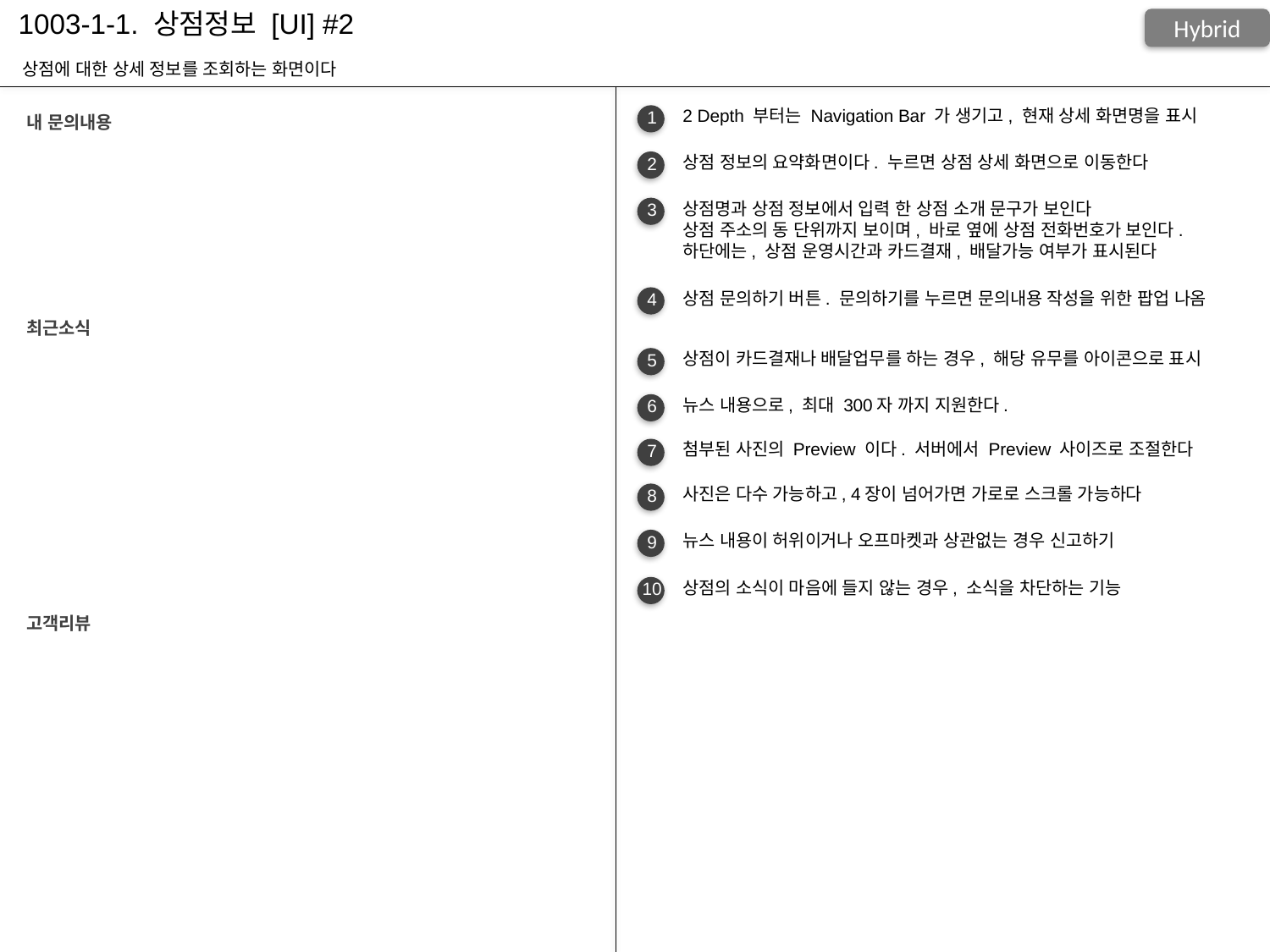

1003-1-1. 상점정보 [UI] #2
Hybrid
상점에 대한 상세 정보를 조회하는 화면이다
2 Depth 부터는 Navigation Bar 가 생기고, 현재 상세 화면명을 표시
1

내 문의내용
상점 정보의 요약화면이다. 누르면 상점 상세 화면으로 이동한다
2

상점명과 상점 정보에서 입력 한 상점 소개 문구가 보인다
상점 주소의 동 단위까지 보이며, 바로 옆에 상점 전화번호가 보인다.
하단에는, 상점 운영시간과 카드결재, 배달가능 여부가 표시된다
3

상점 문의하기 버튼. 문의하기를 누르면 문의내용 작성을 위한 팝업 나옴
4

최근소식
상점이 카드결재나 배달업무를 하는 경우, 해당 유무를 아이콘으로 표시
5

뉴스 내용으로, 최대 300자 까지 지원한다.
6

첨부된 사진의 Preview 이다. 서버에서 Preview 사이즈로 조절한다
7

사진은 다수 가능하고, 4장이 넘어가면 가로로 스크롤 가능하다
8

뉴스 내용이 허위이거나 오프마켓과 상관없는 경우 신고하기
9

상점의 소식이 마음에 들지 않는 경우, 소식을 차단하는 기능
10

고객리뷰